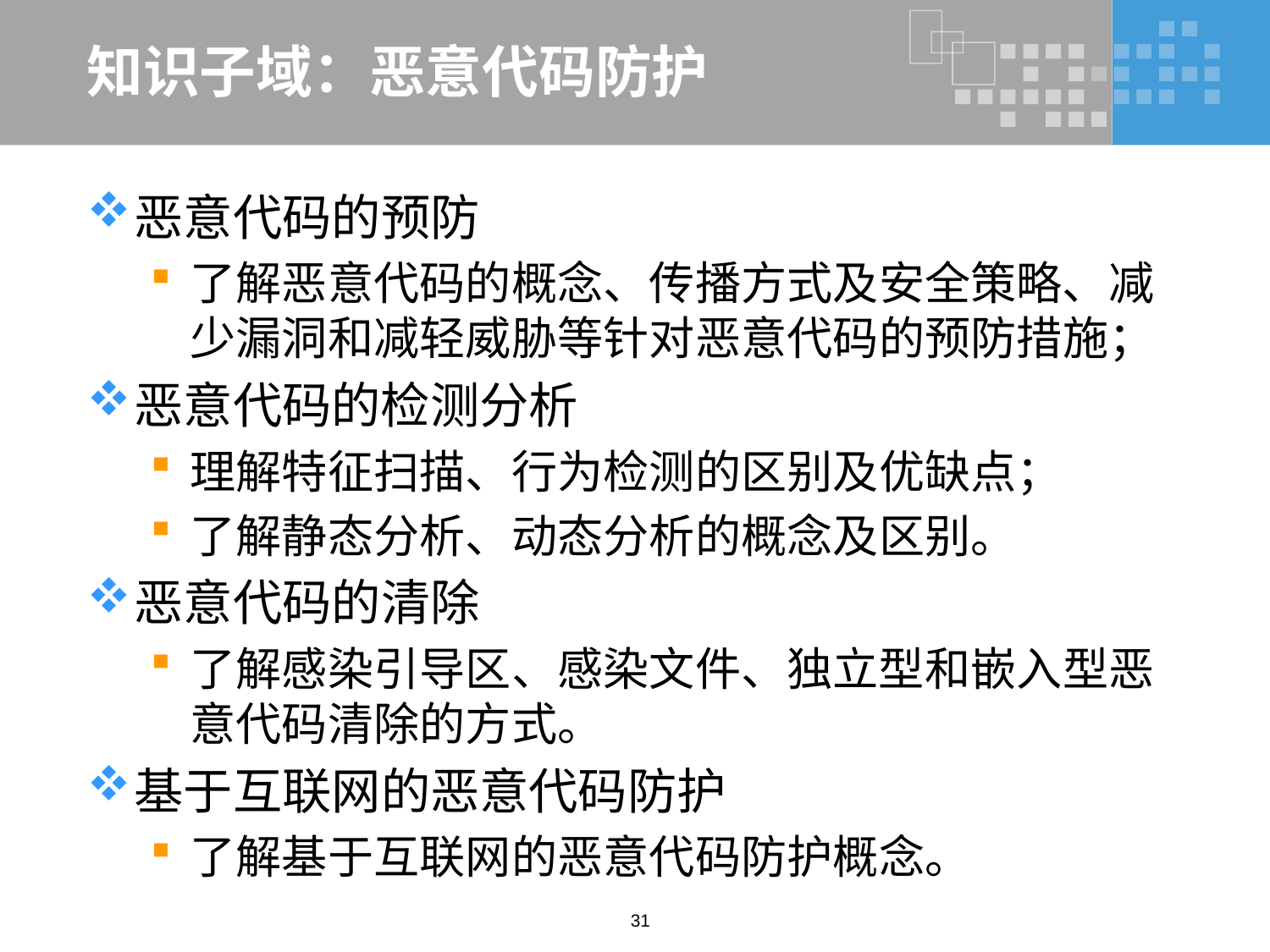

# 知识子域：恶意代码防护
恶意代码的预防
了解恶意代码的概念、传播方式及安全策略、减少漏洞和减轻威胁等针对恶意代码的预防措施；
恶意代码的检测分析
理解特征扫描、行为检测的区别及优缺点；
了解静态分析、动态分析的概念及区别。
恶意代码的清除
了解感染引导区、感染文件、独立型和嵌入型恶意代码清除的方式。
基于互联网的恶意代码防护
了解基于互联网的恶意代码防护概念。

31